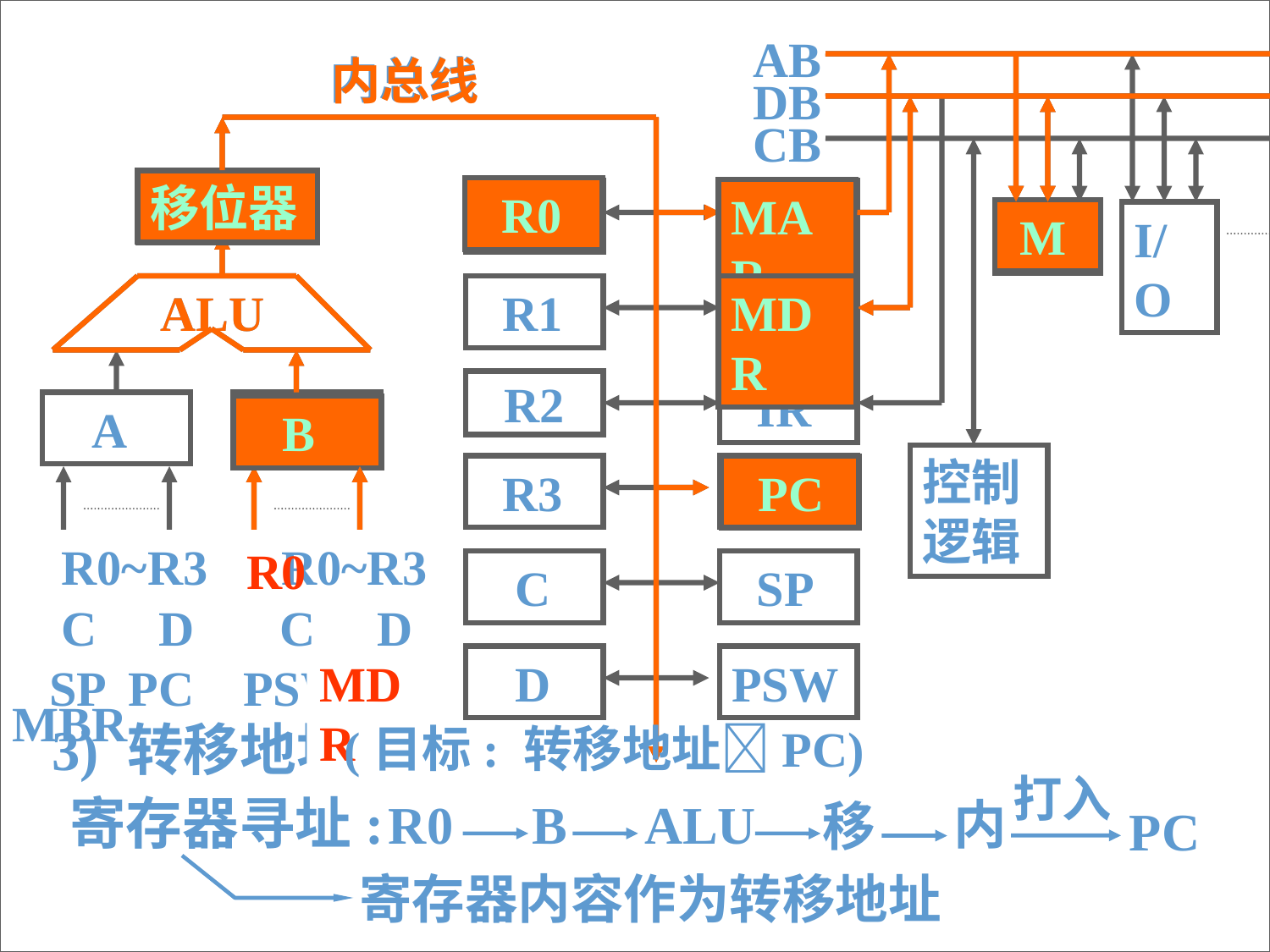

AB
内总线
内总线

DB

CB

移位器
移位器
  R0
MAR
  R0
MAR
 M
 M
I/O

ALU

ALU
  R1
MDR
MDR

R2
  IR
  IR
   A
   B
   B

控制逻辑
  R3
  PC
  PC

  R0
    R0~R3      R0~R3
    C     D       C     D
   SP  PC    PSW  MBR
   C
  SP

MDR
   D
PSW

3) 转移地址
(目标: 转移地址→PC)
打入
寄存器寻址:
R0
B
ALU
内
移
PC

寄存器内容作为转移地址